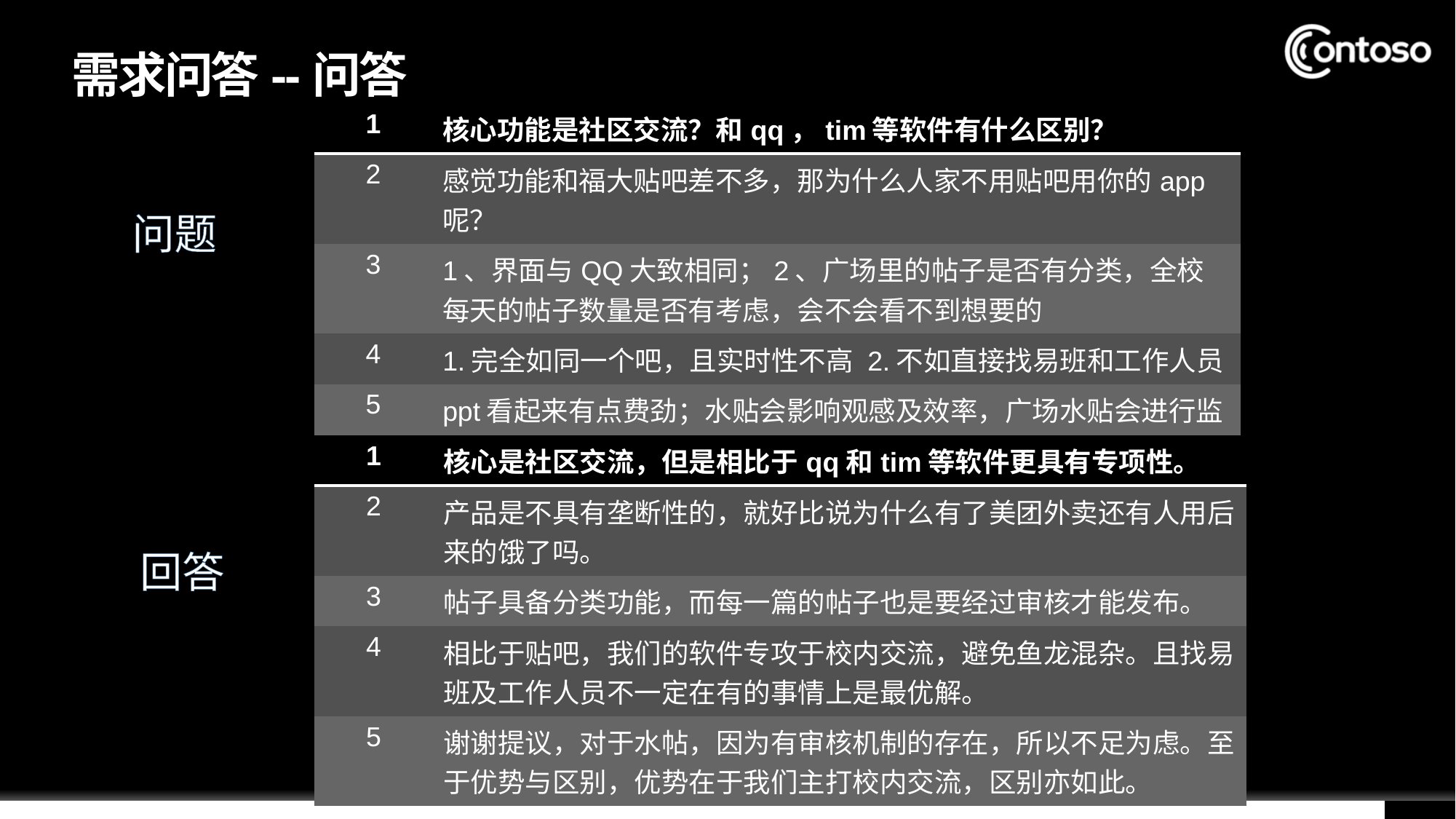

# 需求问答--问答
| 1 | 核心功能是社区交流？和qq，tim等软件有什么区别？ |
| --- | --- |
| 2 | 感觉功能和福大贴吧差不多，那为什么人家不用贴吧用你的app呢？ |
| 3 | 1、界面与QQ大致相同；2、广场里的帖子是否有分类，全校每天的帖子数量是否有考虑，会不会看不到想要的 |
| 4 | 1.完全如同一个吧，且实时性不高 2.不如直接找易班和工作人员 |
| 5 | ppt看起来有点费劲；水贴会影响观感及效率，广场水贴会进行监管吗？与贴吧、超话相比的优势与区别在哪？ |
问题
| 1 | 核心是社区交流，但是相比于qq和tim等软件更具有专项性。 |
| --- | --- |
| 2 | 产品是不具有垄断性的，就好比说为什么有了美团外卖还有人用后来的饿了吗。 |
| 3 | 帖子具备分类功能，而每一篇的帖子也是要经过审核才能发布。 |
| 4 | 相比于贴吧，我们的软件专攻于校内交流，避免鱼龙混杂。且找易班及工作人员不一定在有的事情上是最优解。 |
| 5 | 谢谢提议，对于水帖，因为有审核机制的存在，所以不足为虑。至于优势与区别，优势在于我们主打校内交流，区别亦如此。 |
回答